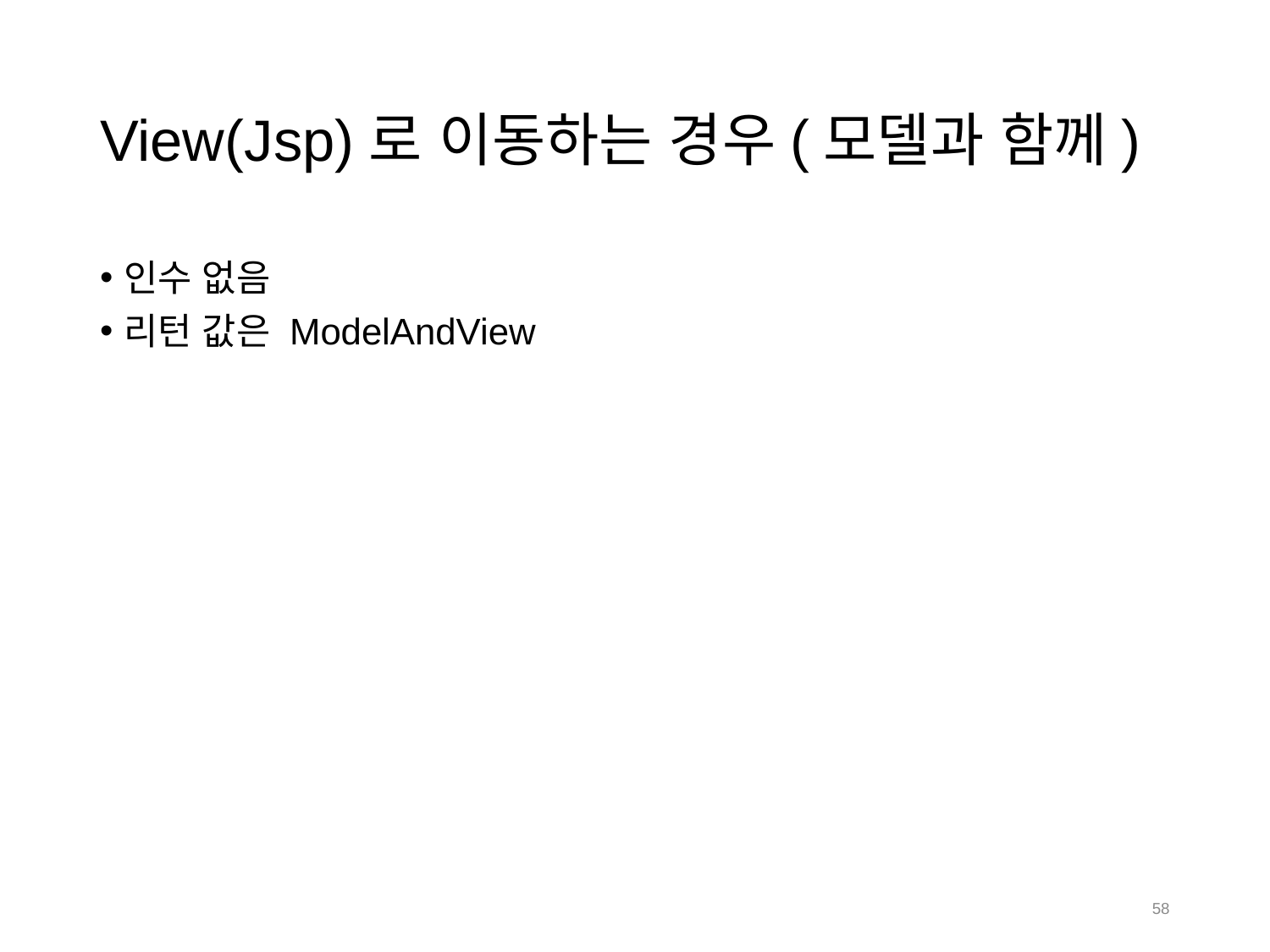

# View(Jsp)로 이동하는 경우(모델과 함께)
인수 없음
리턴 값은 ModelAndView
58